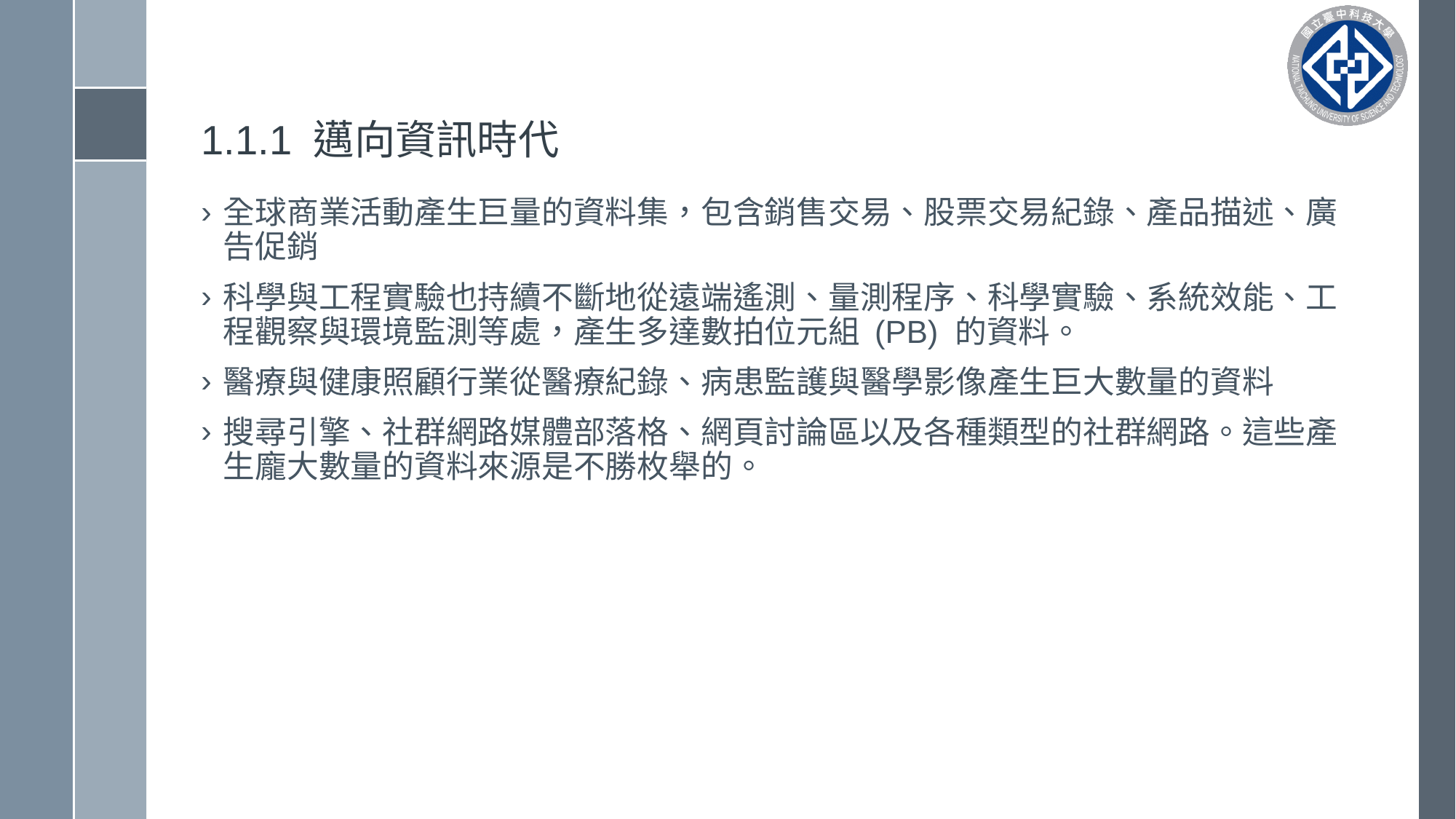

# 1.1.1 邁向資訊時代
全球商業活動產生巨量的資料集，包含銷售交易、股票交易紀錄、產品描述、廣告促銷
科學與工程實驗也持續不斷地從遠端遙測、量測程序、科學實驗、系統效能、工程觀察與環境監測等處，產生多達數拍位元組 (PB) 的資料。
醫療與健康照顧行業從醫療紀錄、病患監護與醫學影像產生巨大數量的資料
搜尋引擎、社群網路媒體部落格、網頁討論區以及各種類型的社群網路。這些產生龐大數量的資料來源是不勝枚舉的。